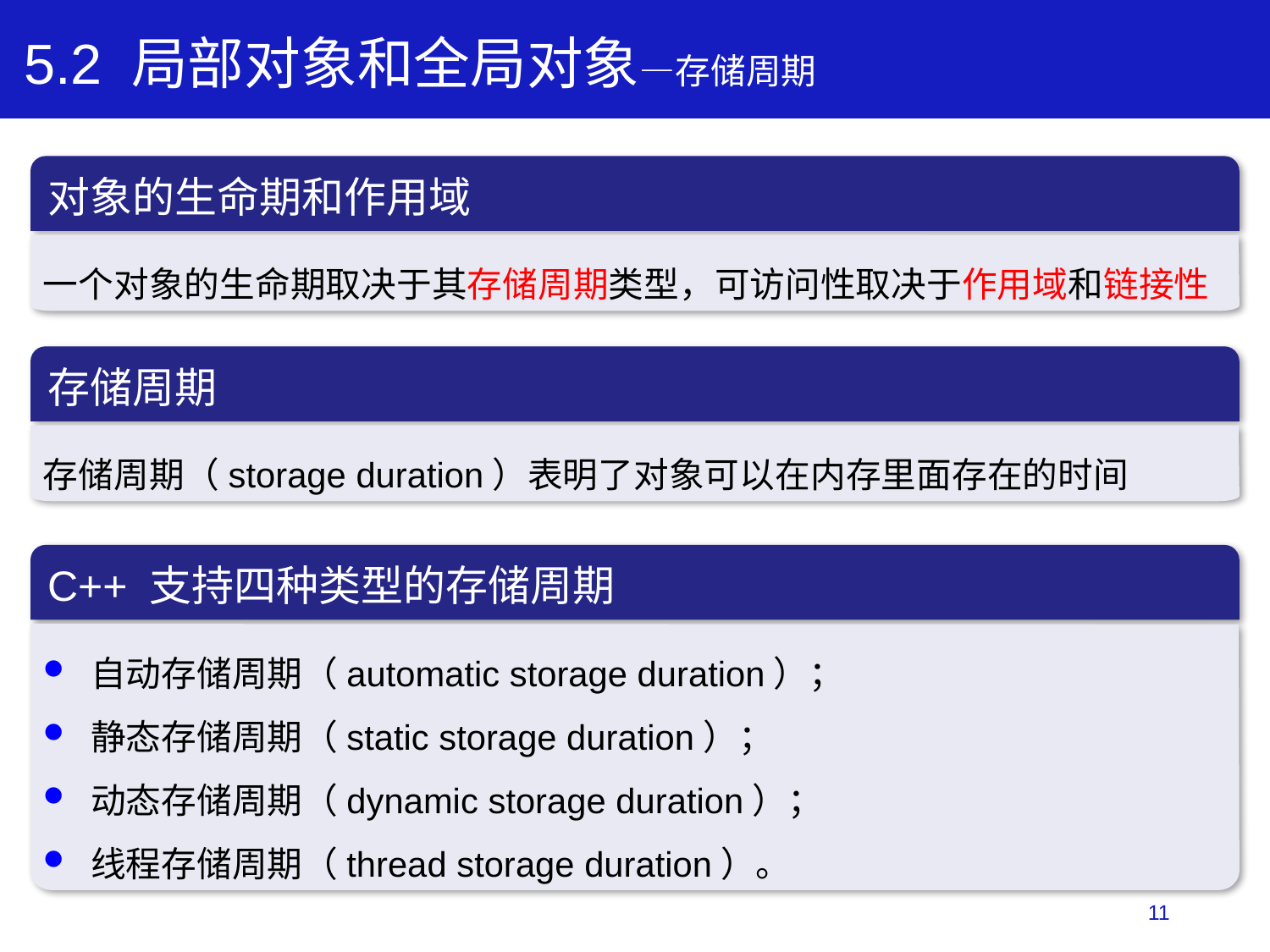

5.2 局部对象和全局对象—存储周期
对象的生命期和作用域
一个对象的生命期取决于其存储周期类型，可访问性取决于作用域和链接性
学习目标
存储周期
存储周期（storage duration）表明了对象可以在内存里面存在的时间
C++ 支持四种类型的存储周期
自动存储周期（automatic storage duration）；
静态存储周期（static storage duration）；
动态存储周期（dynamic storage duration）；
线程存储周期（thread storage duration）。
11